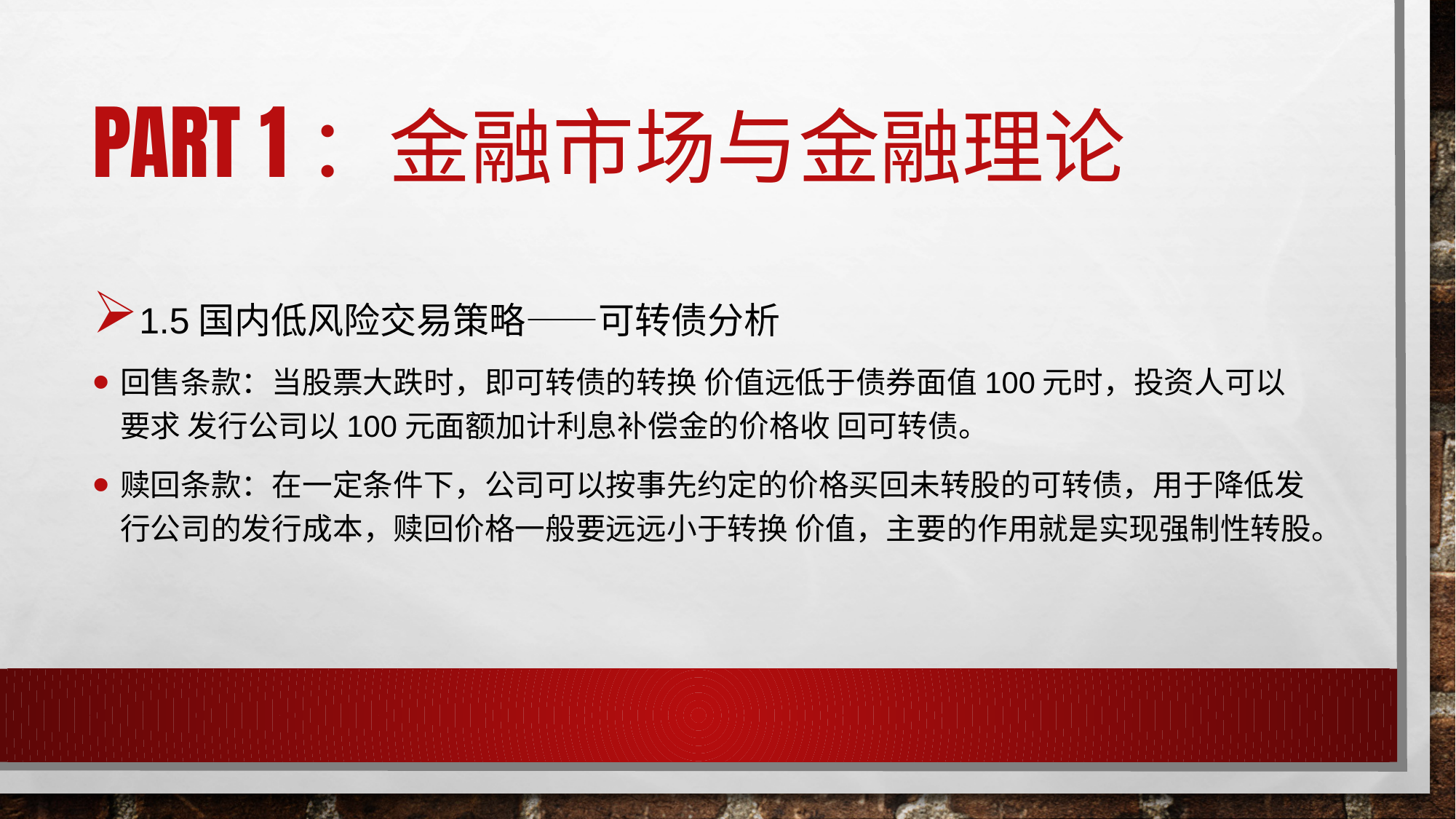

# Part 1：金融市场与金融理论
1.5国内低风险交易策略——可转债分析
回售条款：当股票⼤跌时，即可转债的转换 价值远低于债券面值100元时，投资⼈可以要求 发⾏公司以100元面额加计利息补偿金的价格收 回可转债。
赎回条款：在⼀定条件下，公司可以按事先约定的价格买回未转股的可转债，用于降低发行公司的发行成本，赎回价格⼀般要远远小于转换 价值，主要的作用就是实现强制性转股。